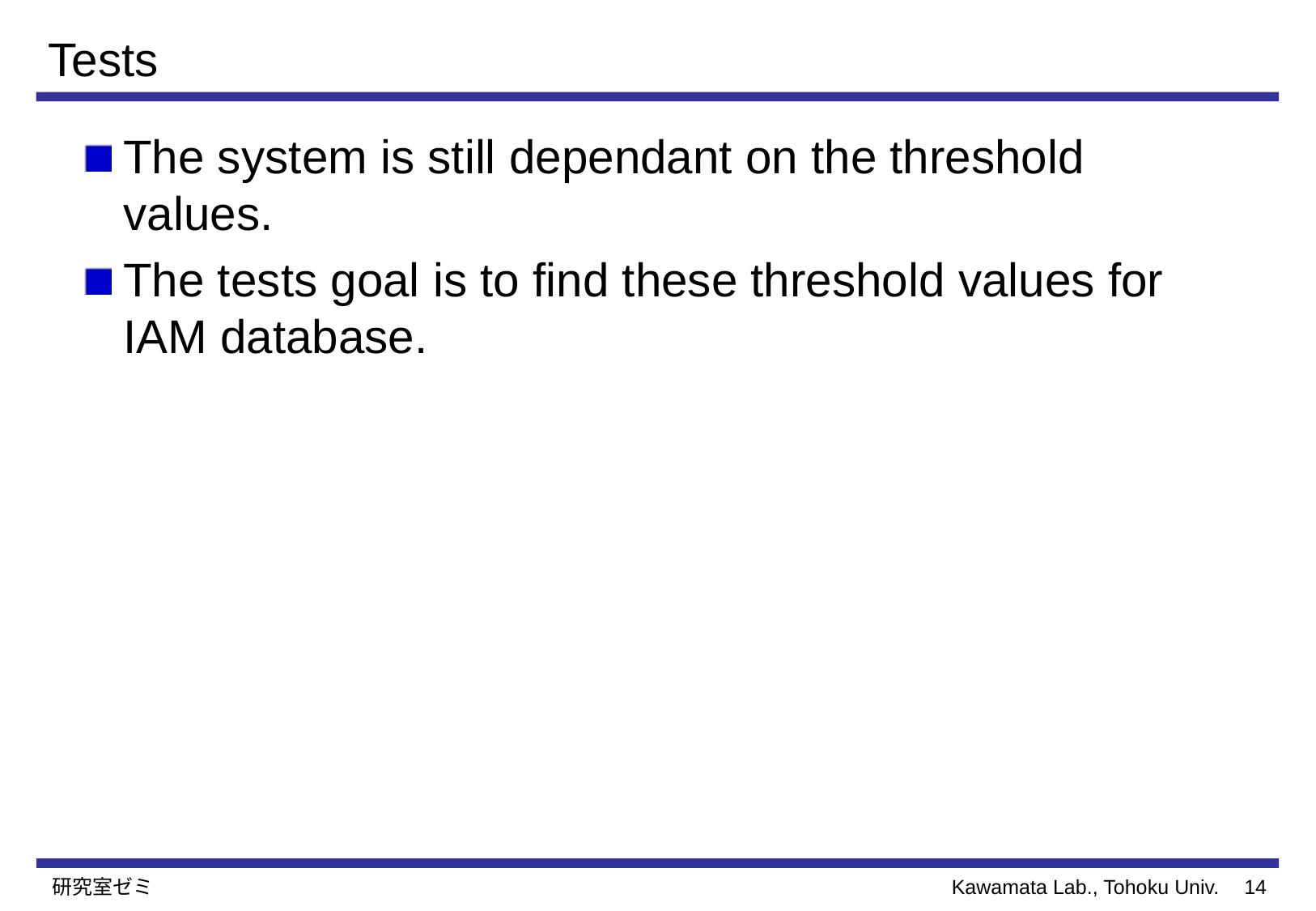

# Tests
The system is still dependant on the threshold values.
The tests goal is to find these threshold values for IAM database.

研究室ゼミ
14